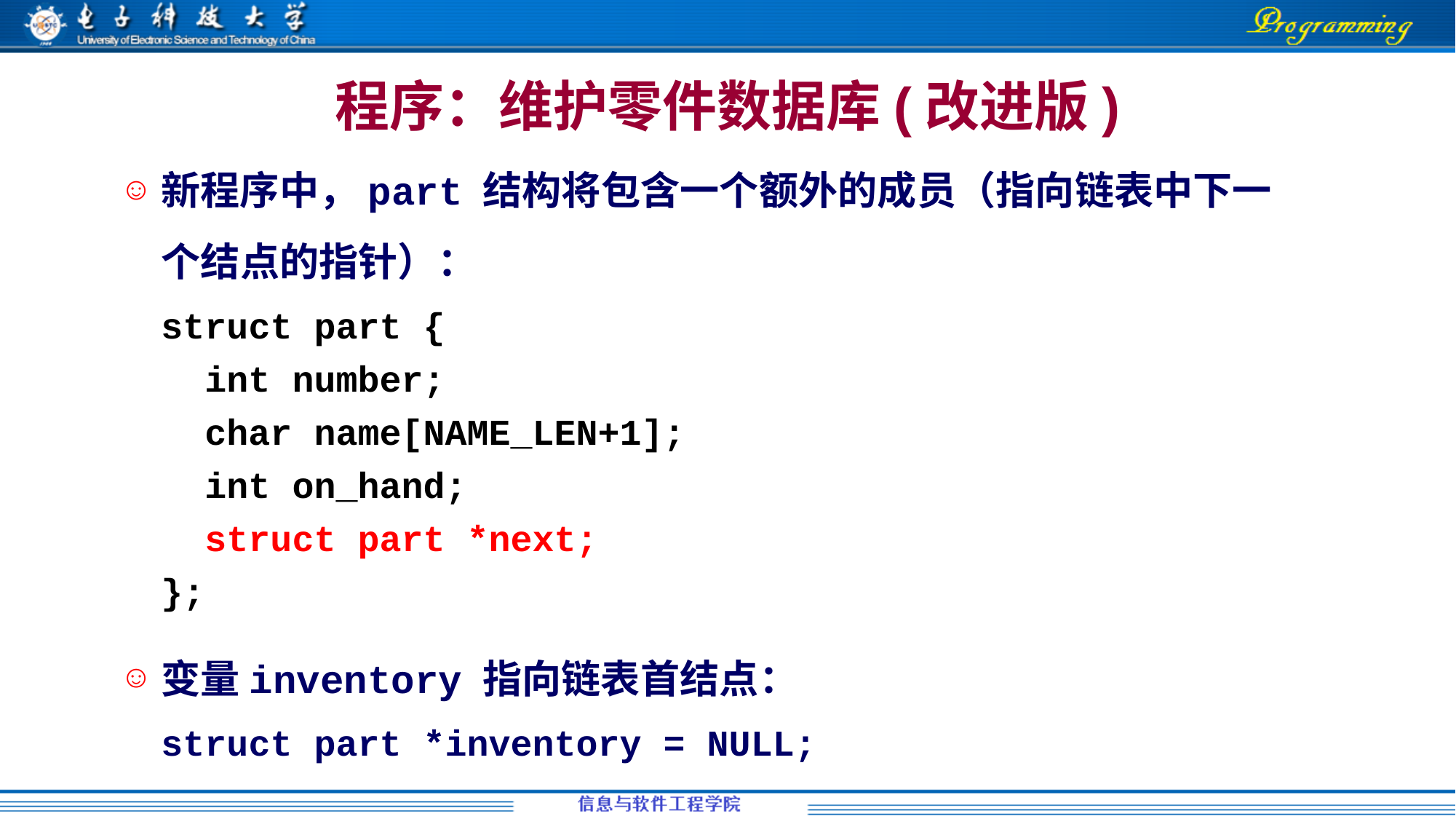

# 程序：维护零件数据库(改进版)
新程序中，part 结构将包含一个额外的成员（指向链表中下一个结点的指针）：
	struct part {
	  int number;
	  char name[NAME_LEN+1];
	  int on_hand;
	  struct part *next;
	};
变量inventory 指向链表首结点：
	struct part *inventory = NULL;